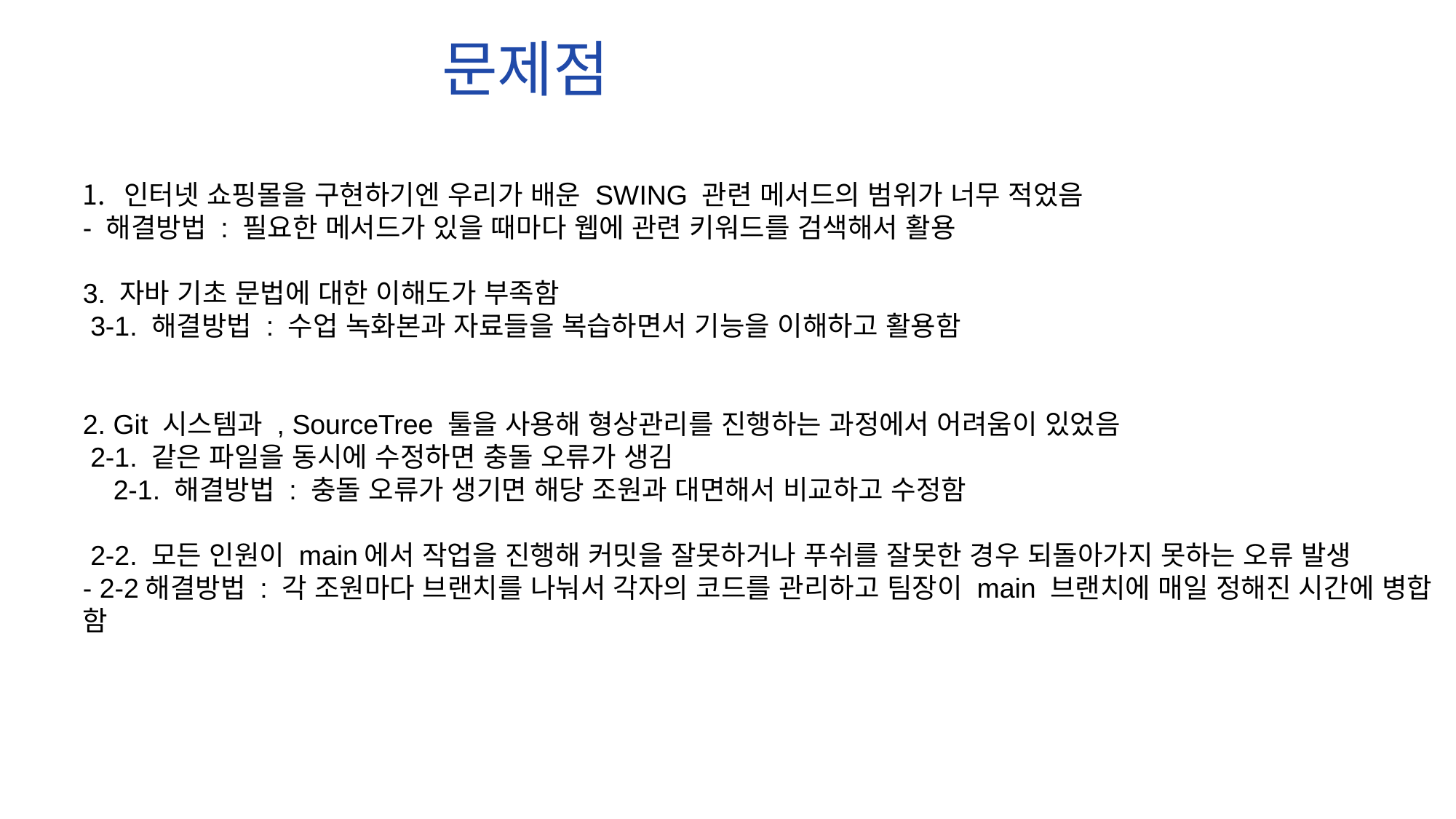

문제점
인터넷 쇼핑몰을 구현하기엔 우리가 배운 SWING 관련 메서드의 범위가 너무 적었음
- 해결방법 : 필요한 메서드가 있을 때마다 웹에 관련 키워드를 검색해서 활용

3. 자바 기초 문법에 대한 이해도가 부족함
 3-1. 해결방법 : 수업 녹화본과 자료들을 복습하면서 기능을 이해하고 활용함

2. Git 시스템과 , SourceTree 툴을 사용해 형상관리를 진행하는 과정에서 어려움이 있었음
 2-1. 같은 파일을 동시에 수정하면 충돌 오류가 생김
    2-1. 해결방법 : 충돌 오류가 생기면 해당 조원과 대면해서 비교하고 수정함

 2-2. 모든 인원이 main에서 작업을 진행해 커밋을 잘못하거나 푸쉬를 잘못한 경우 되돌아가지 못하는 오류 발생
- 2-2해결방법 : 각 조원마다 브랜치를 나눠서 각자의 코드를 관리하고 팀장이 main 브랜치에 매일 정해진 시간에 병합 함